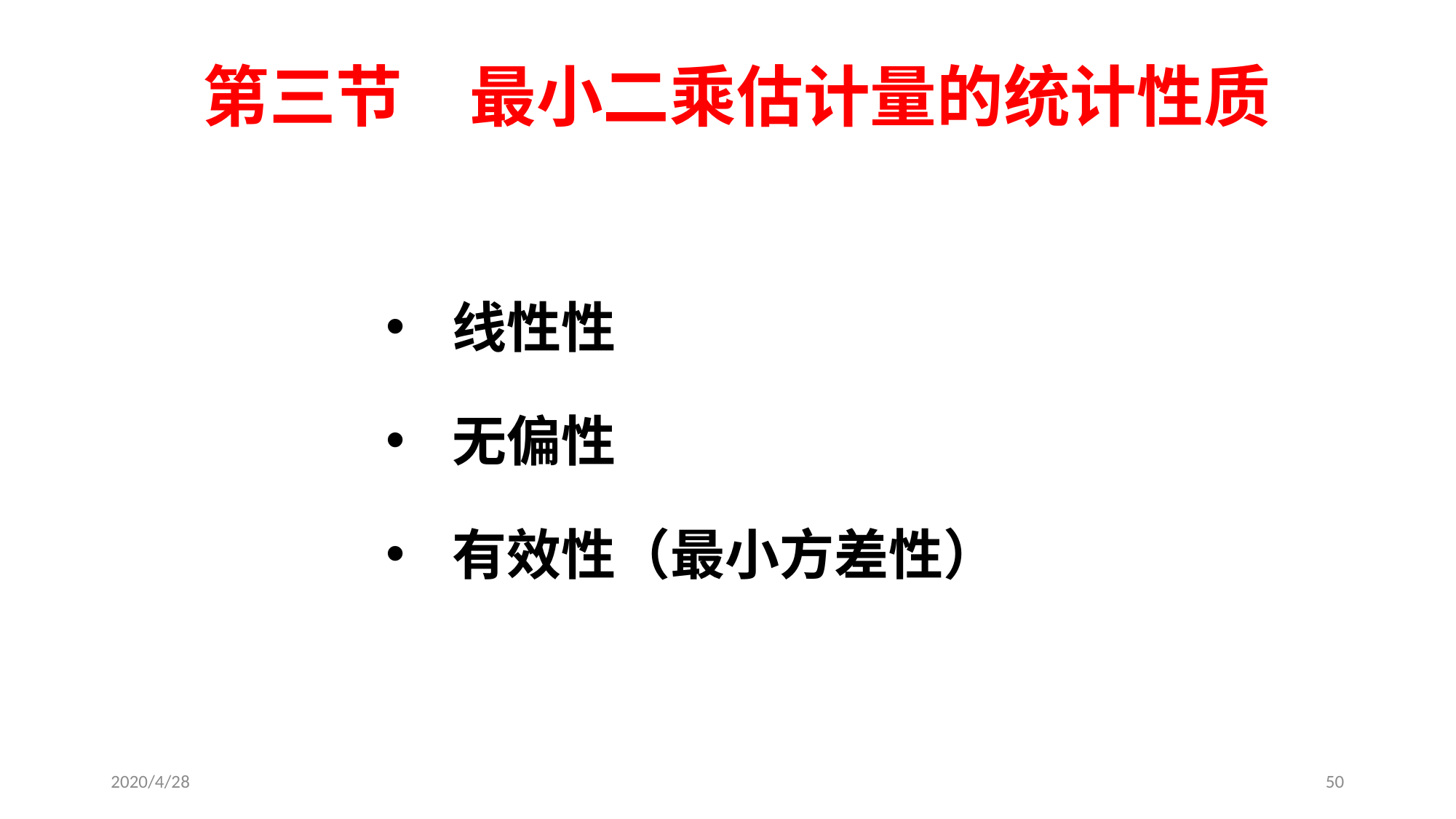

# 第三节　最小二乘估计量的统计性质
线性性
无偏性
有效性（最小方差性）
2020/4/28
50